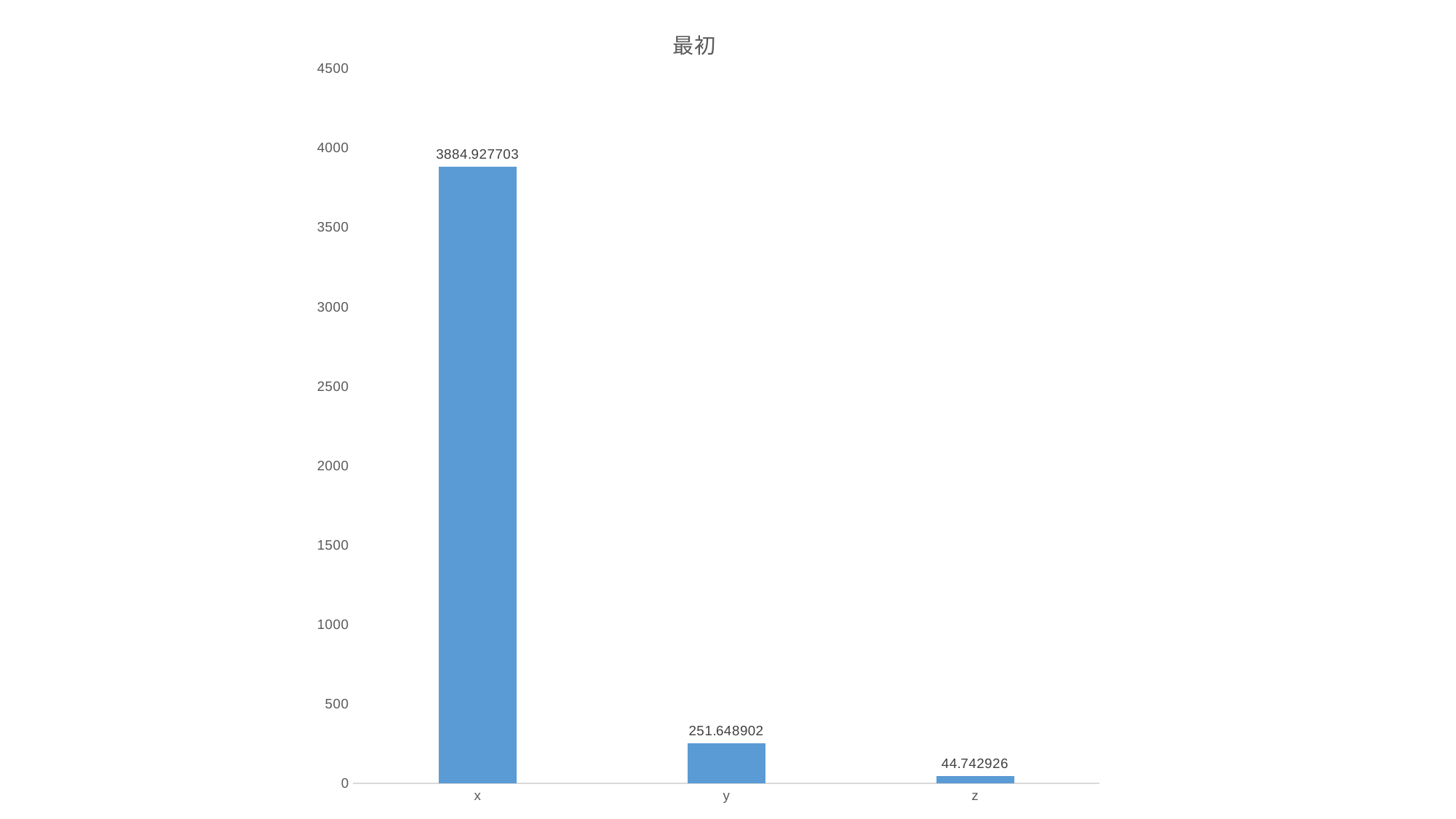

### Chart: 最初

| Category |  |
|---|---|
| x | 3884.927703 |
| y | 251.648902 |
| z | 44.742926 |